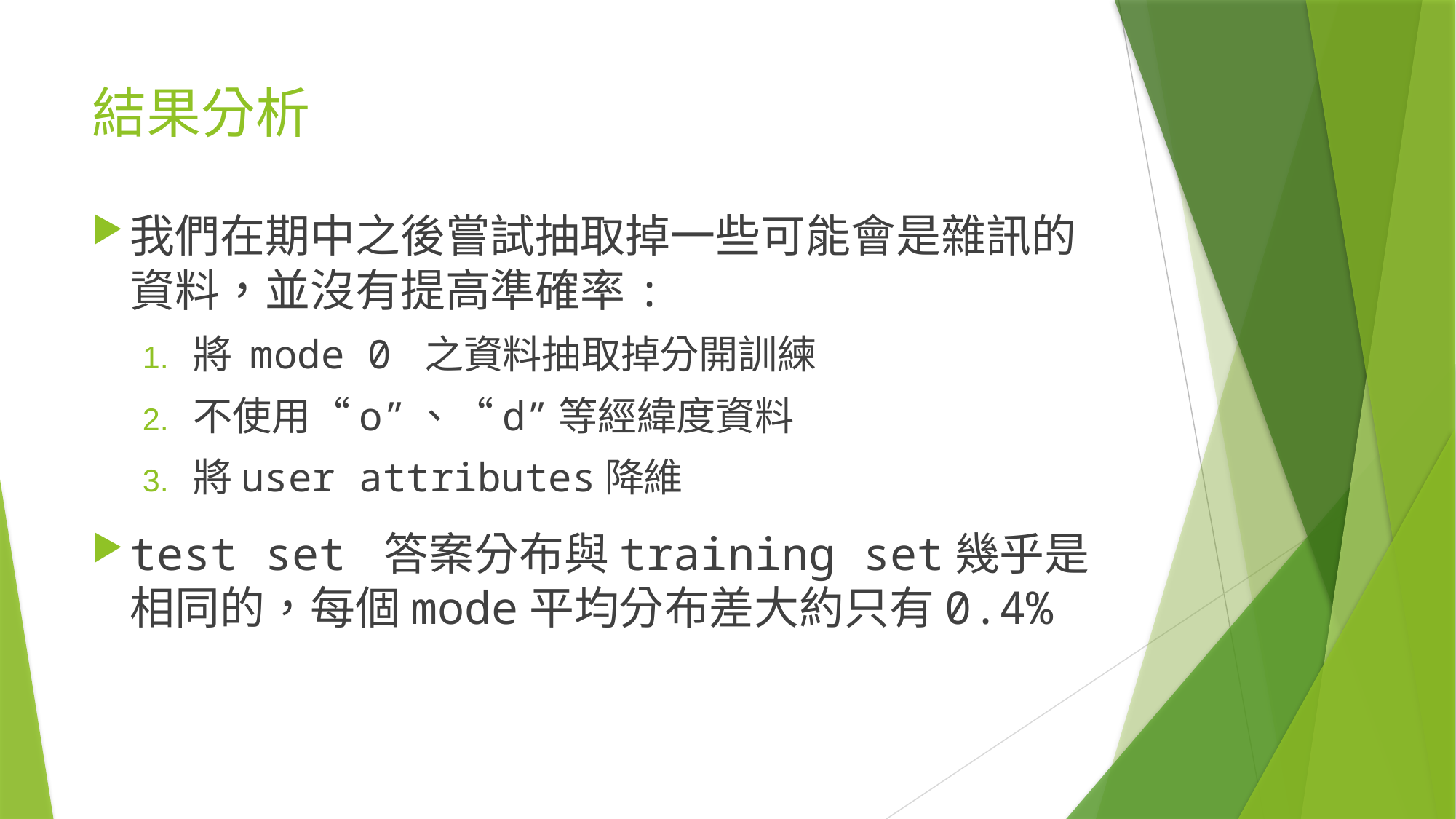

# 結果分析
我們在期中之後嘗試抽取掉一些可能會是雜訊的資料，並沒有提高準確率:
將 mode 0 之資料抽取掉分開訓練
不使用“o”、“d”等經緯度資料
將user attributes降維
test set 答案分布與training set幾乎是相同的，每個mode平均分布差大約只有0.4%